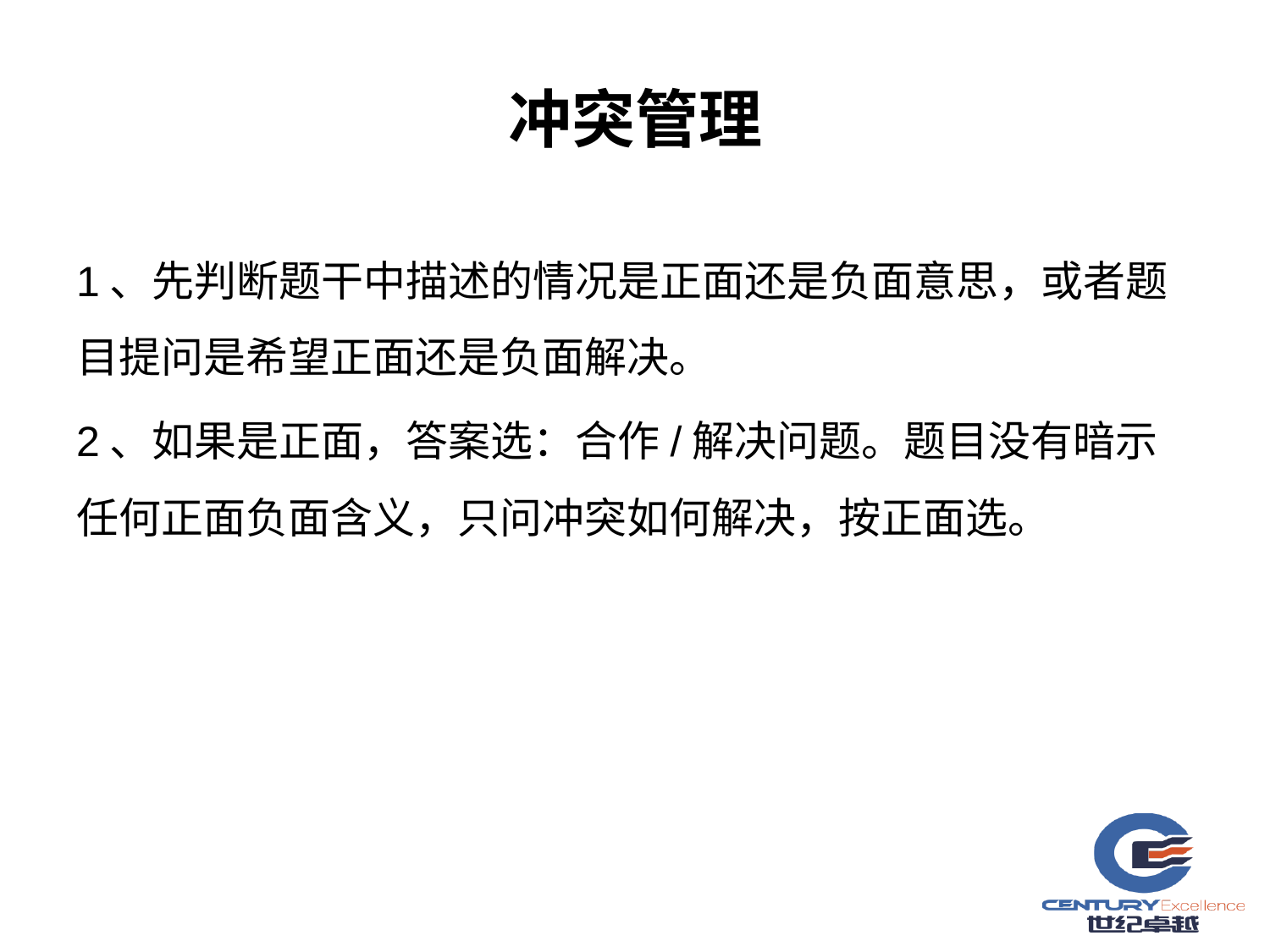

# 冲突管理
1、先判断题干中描述的情况是正面还是负面意思，或者题目提问是希望正面还是负面解决。
2、如果是正面，答案选：合作/解决问题。题目没有暗示任何正面负面含义，只问冲突如何解决，按正面选。